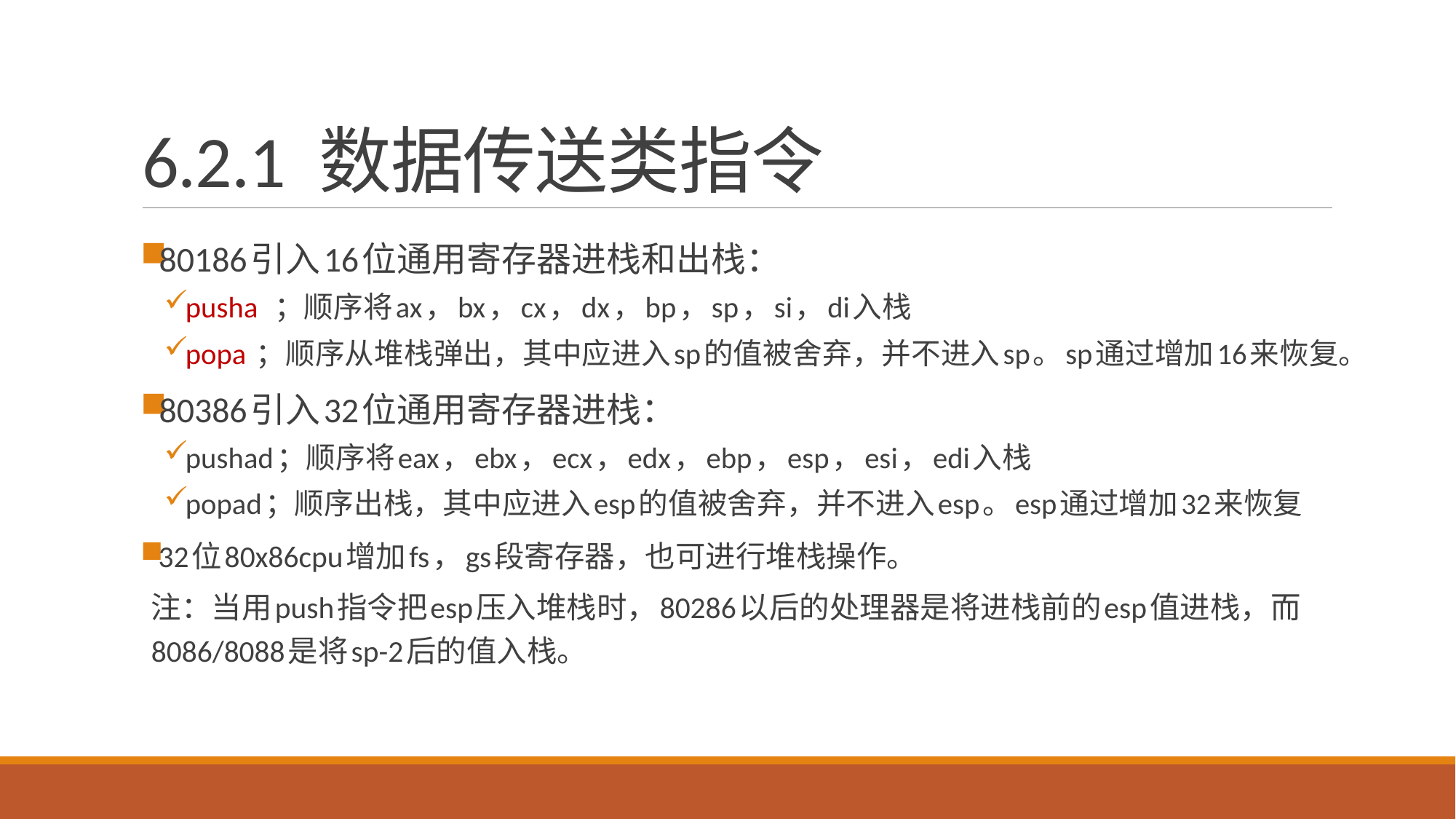

# 6.2.1 数据传送类指令
 80186引入16位通用寄存器进栈和出栈：
pusha  ；顺序将ax，bx，cx，dx，bp，sp，si，di入栈
popa ；顺序从堆栈弹出，其中应进入sp的值被舍弃，并不进入sp。sp通过增加16来恢复。
 80386引入32位通用寄存器进栈：
pushad；顺序将eax，ebx，ecx，edx，ebp，esp，esi，edi入栈
popad；顺序出栈，其中应进入esp的值被舍弃，并不进入esp。esp通过增加32来恢复
 32位80x86cpu增加fs，gs段寄存器，也可进行堆栈操作。
注：当用push指令把esp压入堆栈时，80286以后的处理器是将进栈前的esp值进栈，而8086/8088是将sp-2后的值入栈。